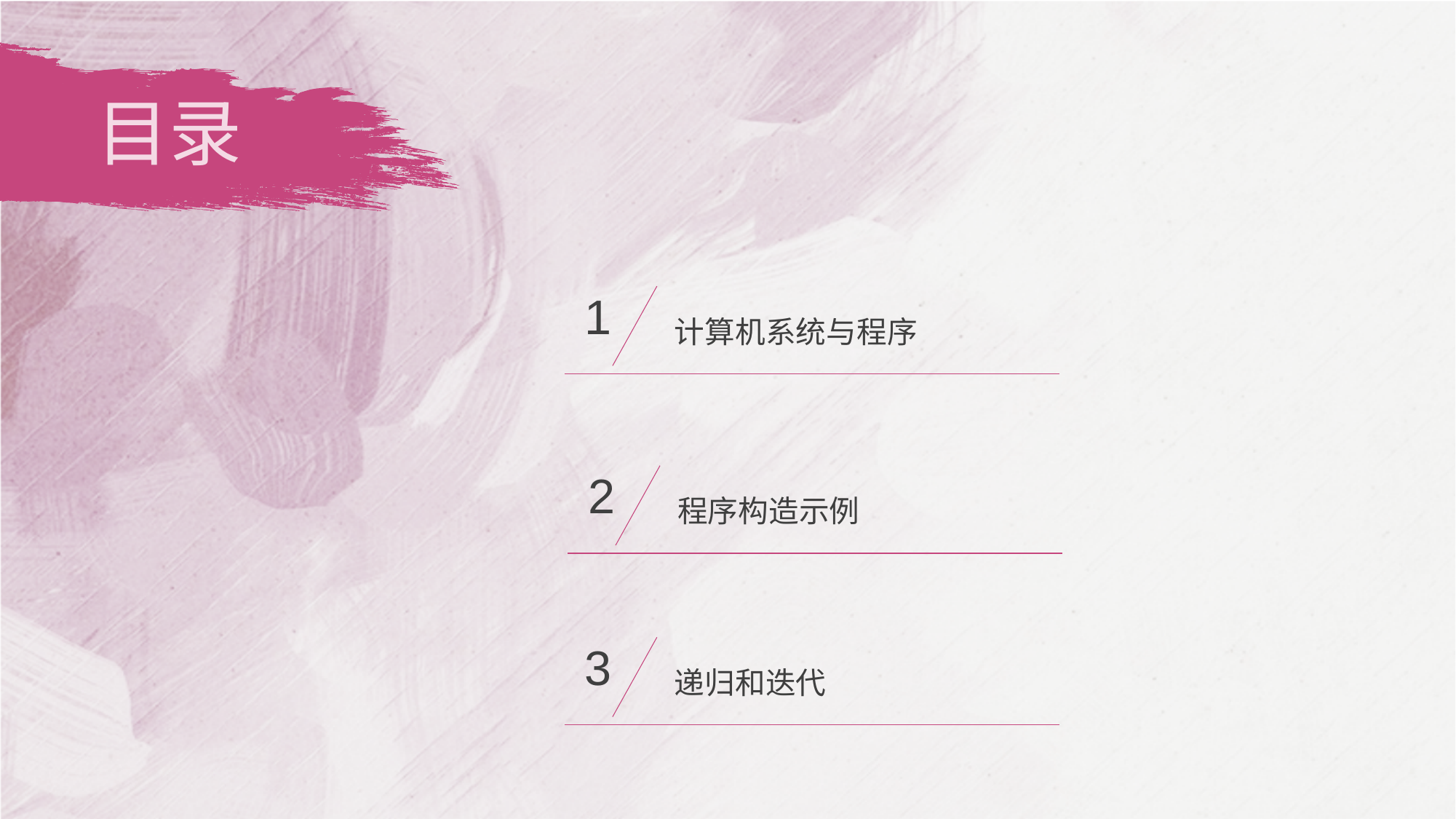

目录
1
计算机系统与程序
2
程序构造示例
3
递归和迭代